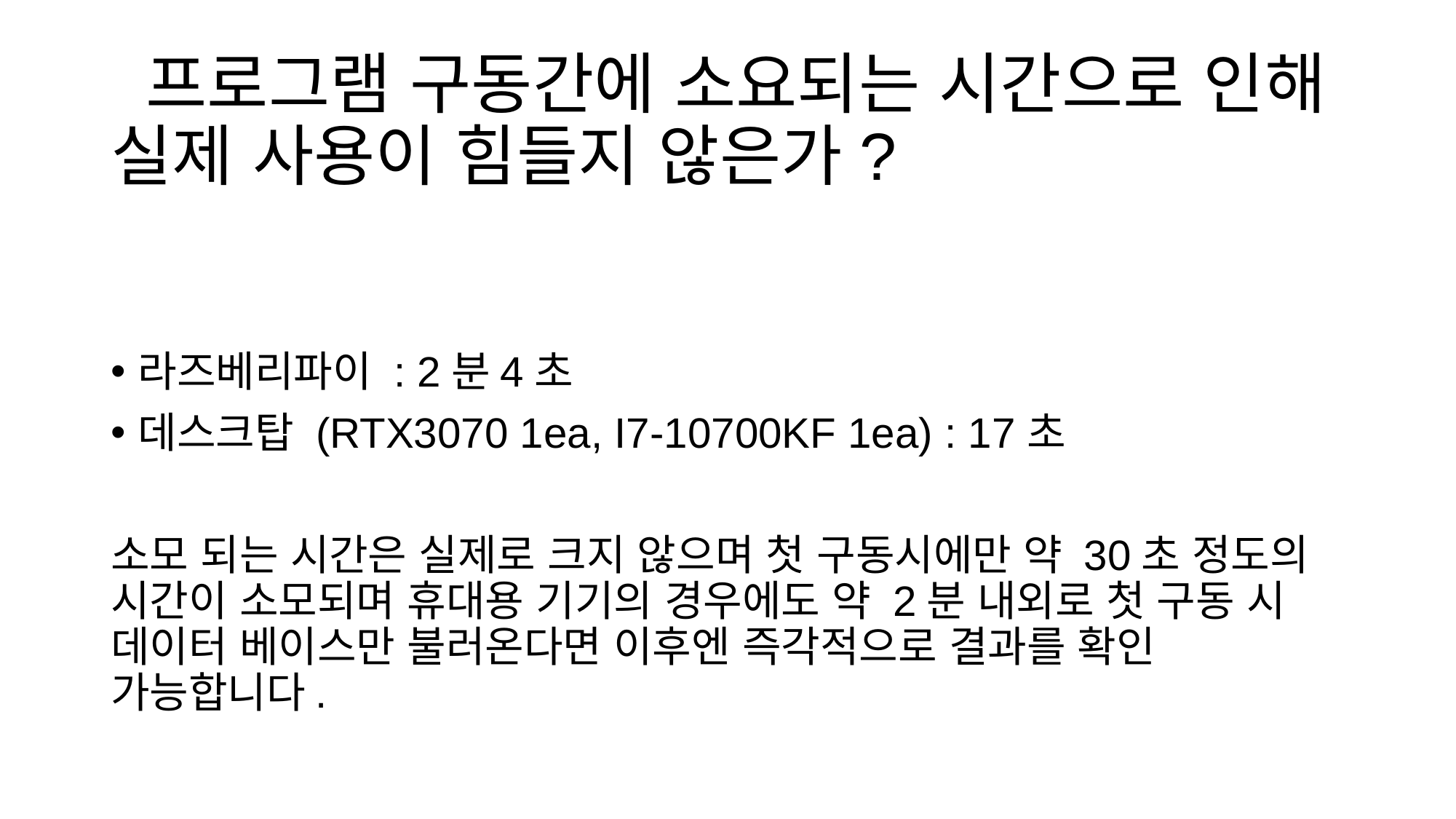

# 프로그램 구동간에 소요되는 시간으로 인해 실제 사용이 힘들지 않은가?

라즈베리파이 : 2분4초
데스크탑 (RTX3070 1ea, I7-10700KF 1ea) : 17초

소모 되는 시간은 실제로 크지 않으며 첫 구동시에만 약 30초 정도의 시간이 소모되며 휴대용 기기의 경우에도 약 2분 내외로 첫 구동 시 데이터 베이스만 불러온다면 이후엔 즉각적으로 결과를 확인 가능합니다.